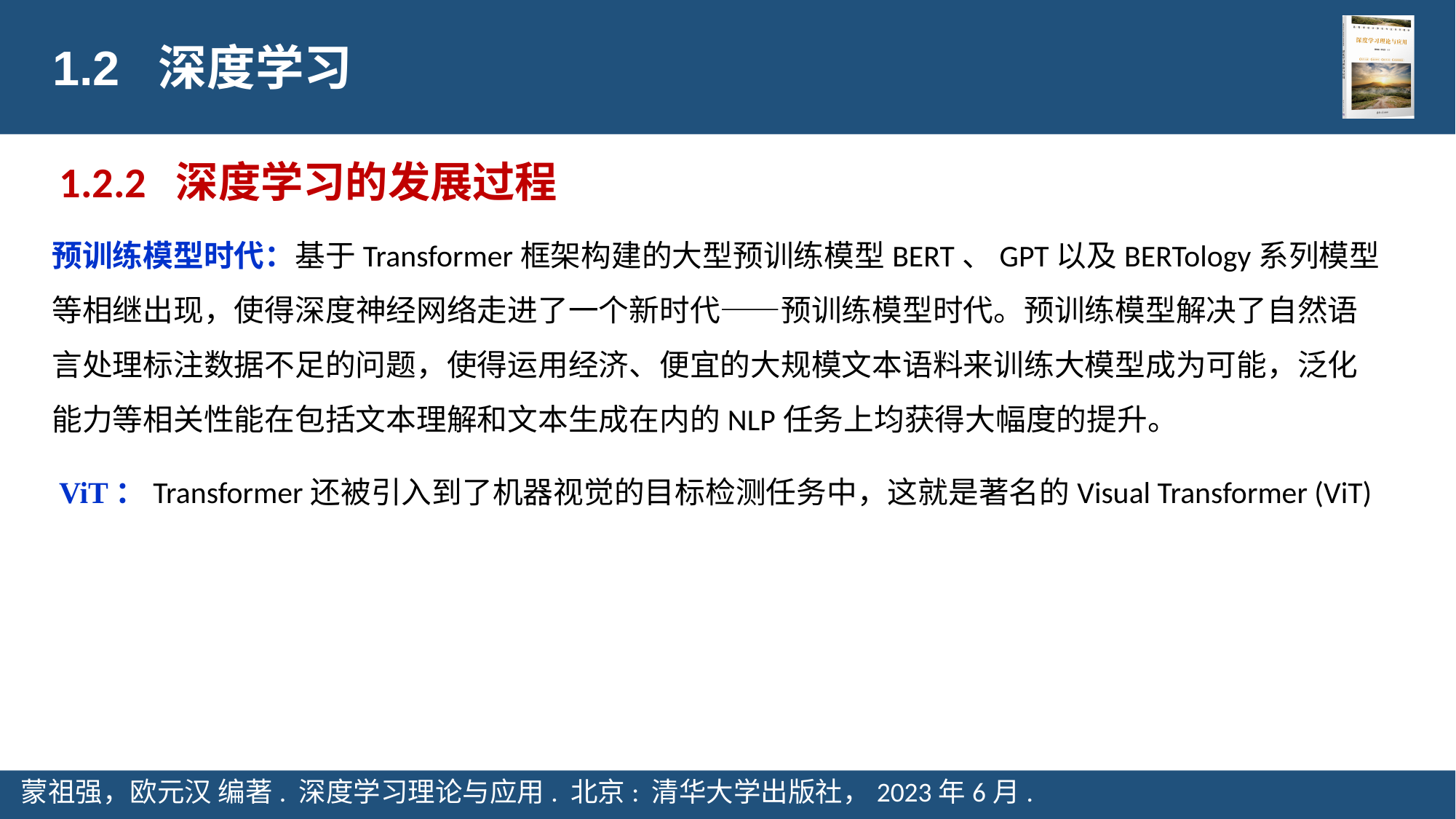

1.2  深度学习

1.2.2  深度学习的发展过程

预训练模型时代：基于Transformer框架构建的大型预训练模型BERT、GPT以及BERTology系列模型等相继出现，使得深度神经网络走进了一个新时代——预训练模型时代。预训练模型解决了自然语言处理标注数据不足的问题，使得运用经济、便宜的大规模文本语料来训练大模型成为可能，泛化能力等相关性能在包括文本理解和文本生成在内的NLP任务上均获得大幅度的提升。
 ViT：Transformer还被引入到了机器视觉的目标检测任务中，这就是著名的Visual Transformer (ViT)